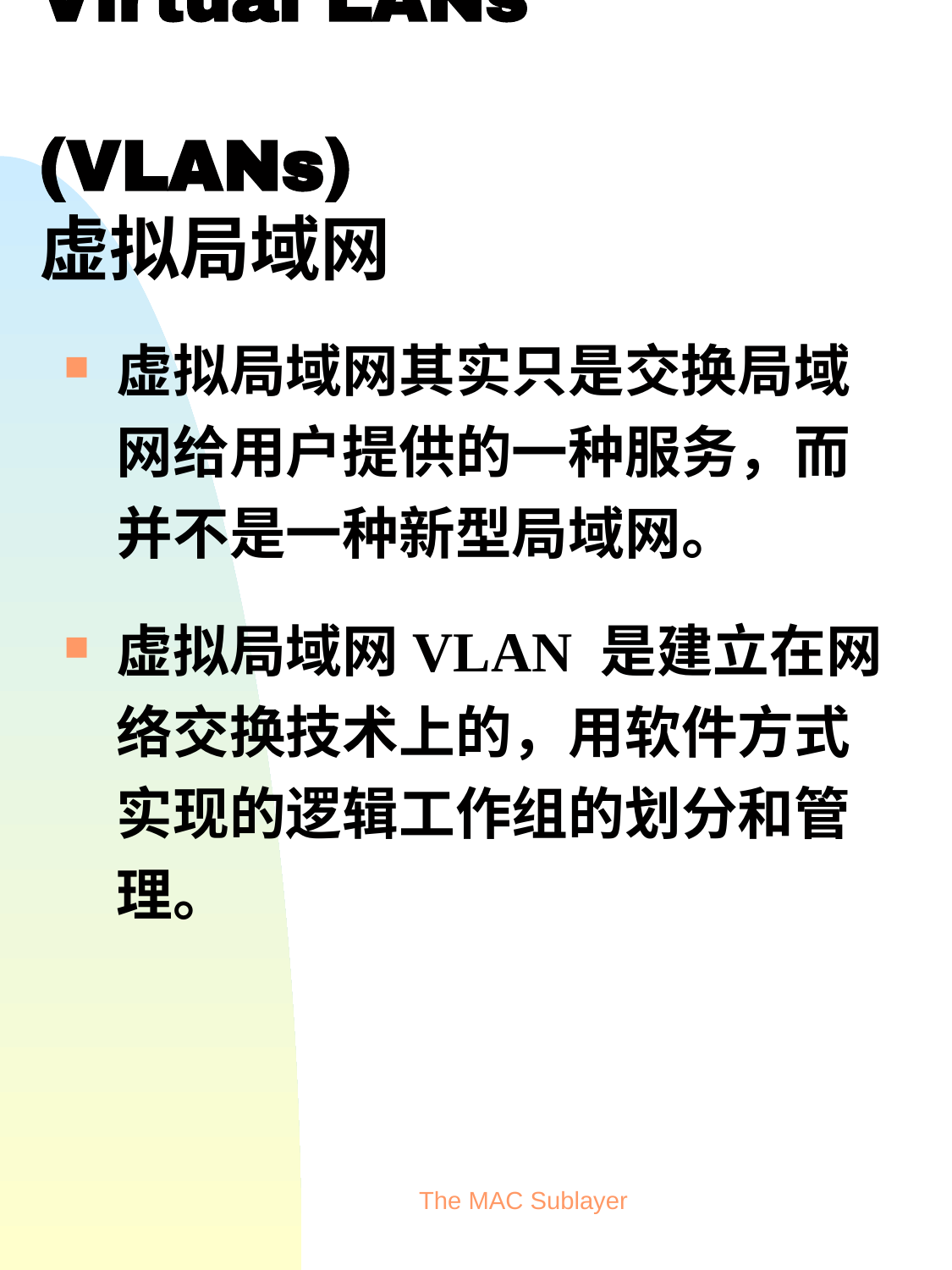

Virtual LANs
(VLANs)
虚拟局域网
虚拟局域网其实只是交换局域网给用户提供的一种服务，而并不是一种新型局域网。
虚拟局域网VLAN 是建立在网络交换技术上的，用软件方式实现的逻辑工作组的划分和管理。

The MAC Sublayer
49